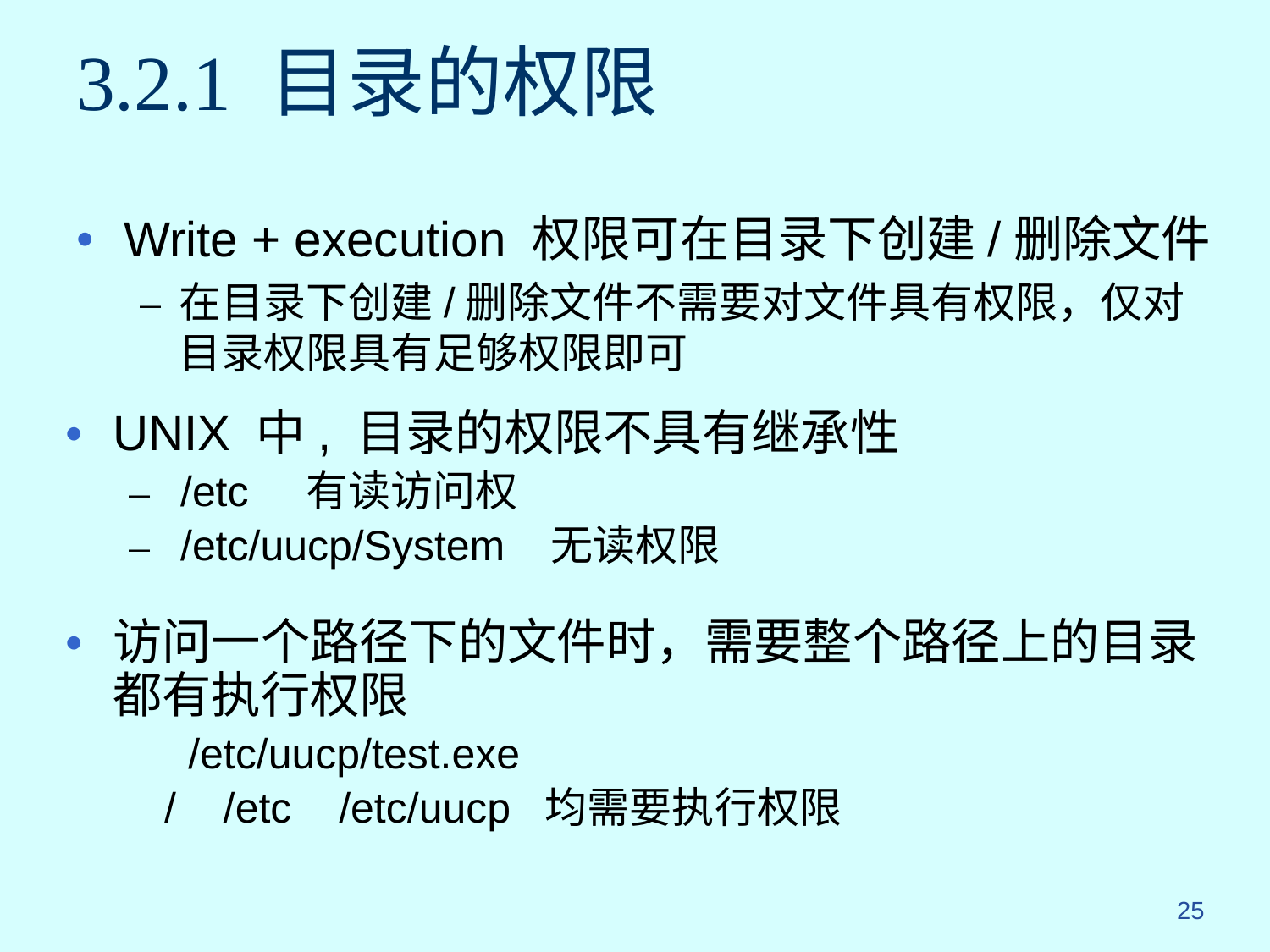

# 3.2.1 目录的权限
Write + execution 权限可在目录下创建/删除文件
在目录下创建/删除文件不需要对文件具有权限，仅对目录权限具有足够权限即可
UNIX 中, 目录的权限不具有继承性
 /etc    有读访问权
 /etc/uucp/System   无读权限

访问一个路径下的文件时，需要整个路径上的目录都有执行权限
     /etc/uucp/test.exe
   /    /etc    /etc/uucp  均需要执行权限
25
25